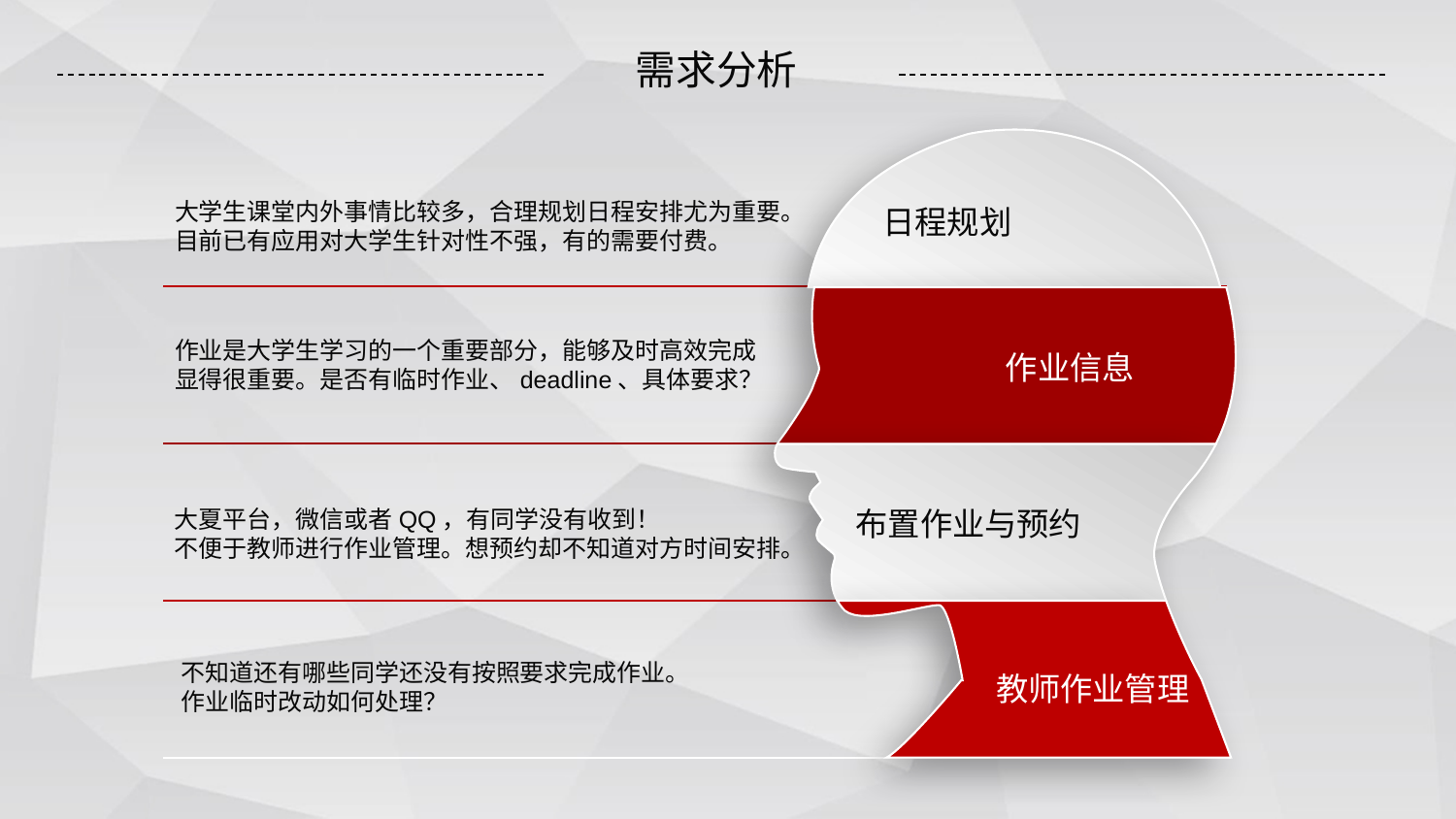

需求分析

大学生课堂内外事情比较多，合理规划日程安排尤为重要。
目前已有应用对大学生针对性不强，有的需要付费。

日程规划

作业是大学生学习的一个重要部分，能够及时高效完成显得很重要。是否有临时作业、deadline、具体要求？

作业信息

大夏平台，微信或者QQ，有同学没有收到！
不便于教师进行作业管理。想预约却不知道对方时间安排。

布置作业与预约

不知道还有哪些同学还没有按照要求完成作业。
作业临时改动如何处理？

教师作业管理